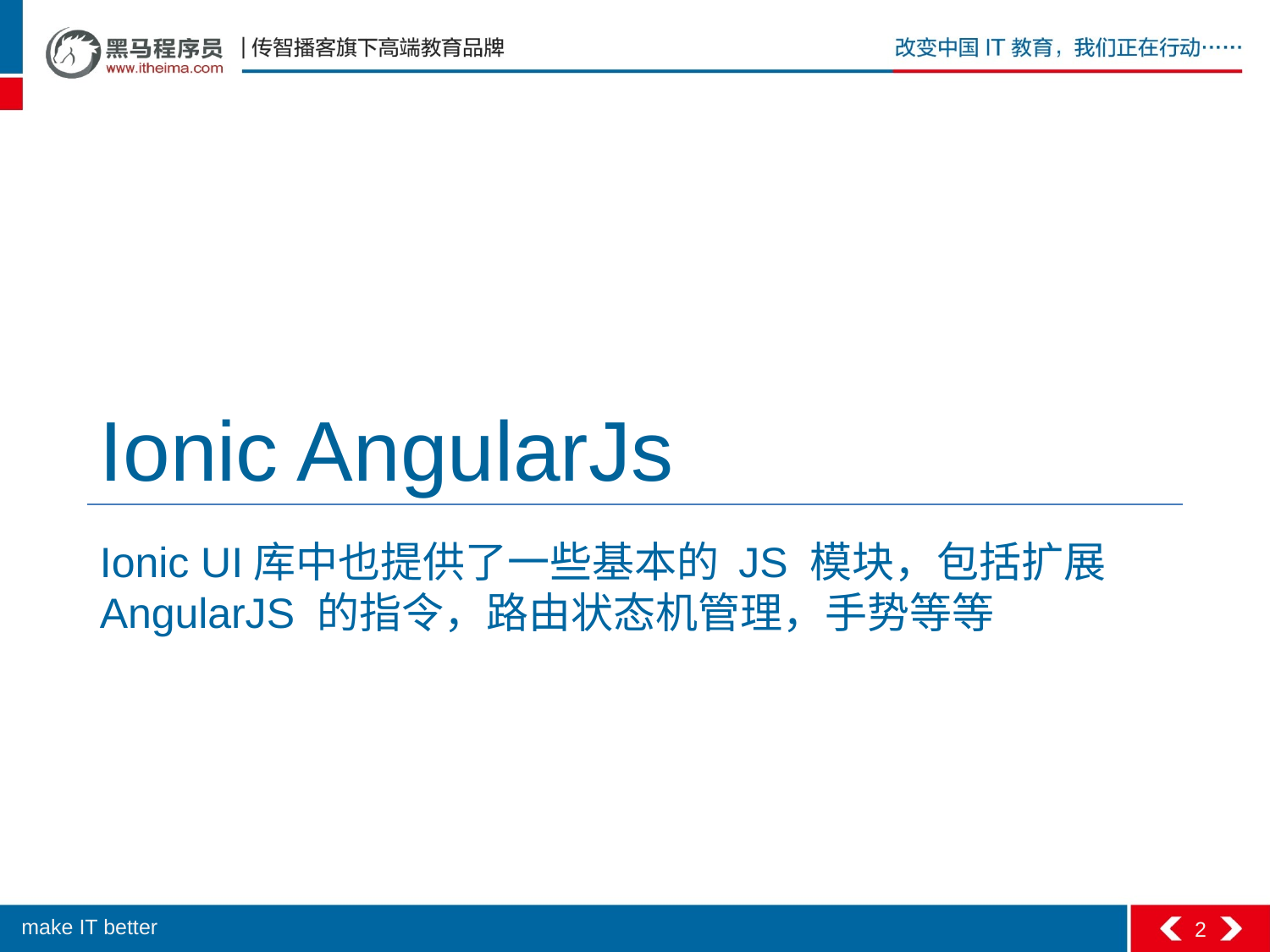

# Ionic AngularJs
Ionic UI库中也提供了一些基本的 JS 模块，包括扩展 AngularJS 的指令，路由状态机管理，手势等等
2

make IT better